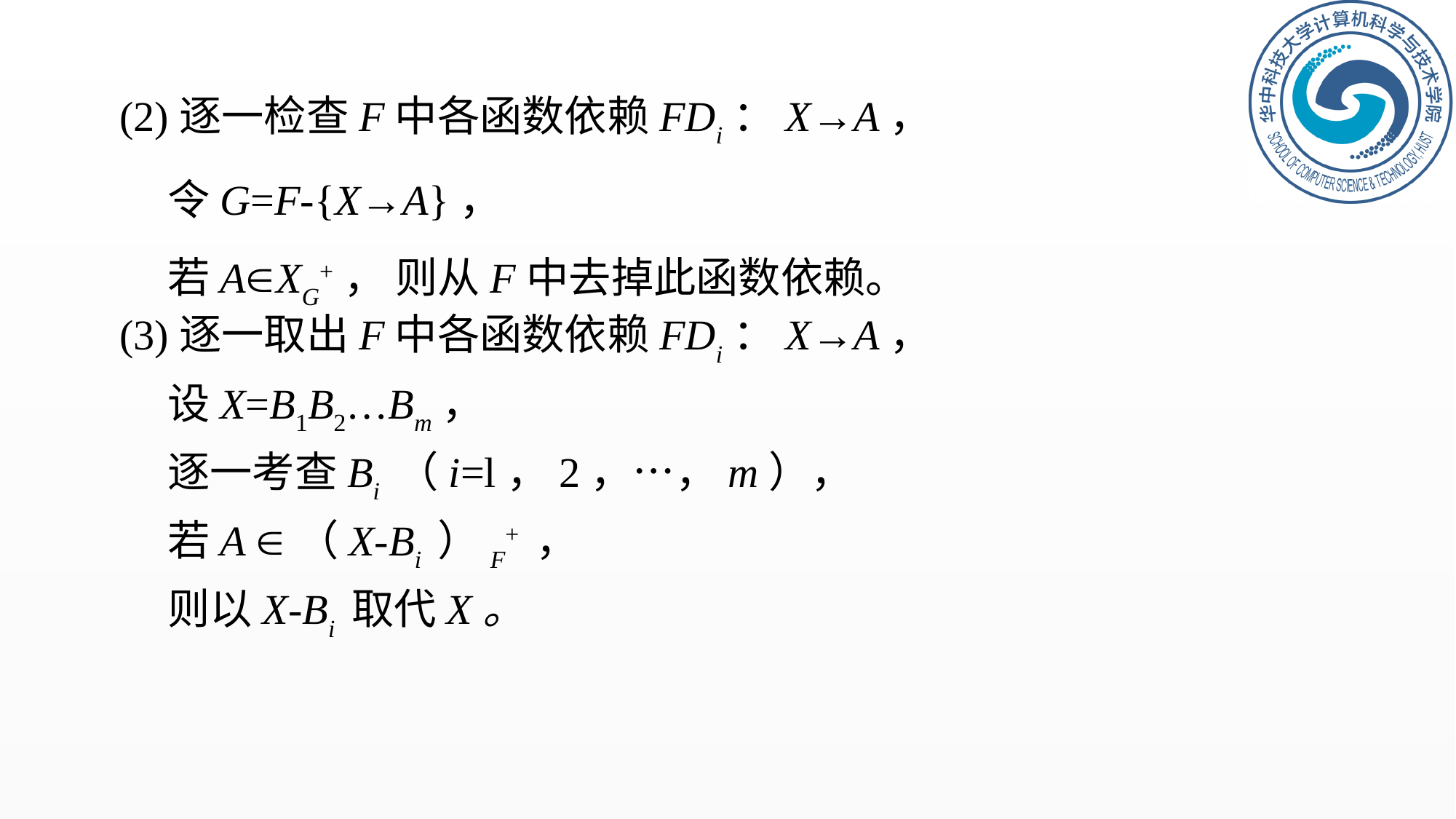

(2)逐一检查F中各函数依赖FDi：X→A，
    令G=F-{X→A}，
    若A∈XG+， 则从F中去掉此函数依赖。

(3)逐一取出F中各函数依赖FDi：X→A，
    设X=B1B2…Bm，
    逐一考查Bi （i=l，2，…，m），
    若A ∈（X-Bi ）F+ ，
    则以X-Bi 取代X。